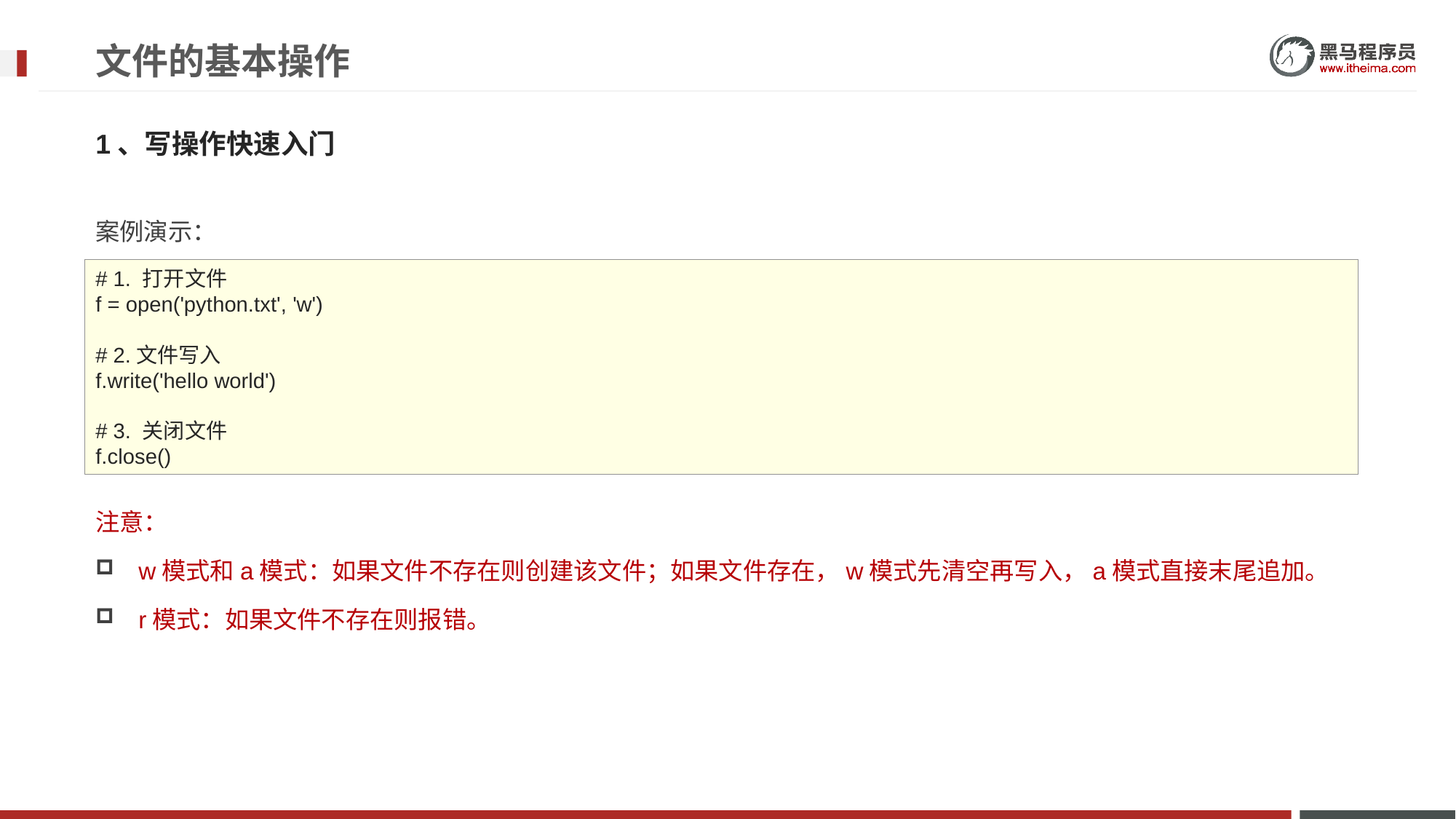

# 文件的基本操作
1、写操作快速入门
案例演示：

注意：
w模式和a模式：如果文件不存在则创建该文件；如果文件存在，w模式先清空再写入，a模式直接末尾追加。
r模式：如果文件不存在则报错。
# 1. 打开文件
f = open('python.txt', 'w')

# 2.文件写入
f.write('hello world')

# 3. 关闭文件
f.close()